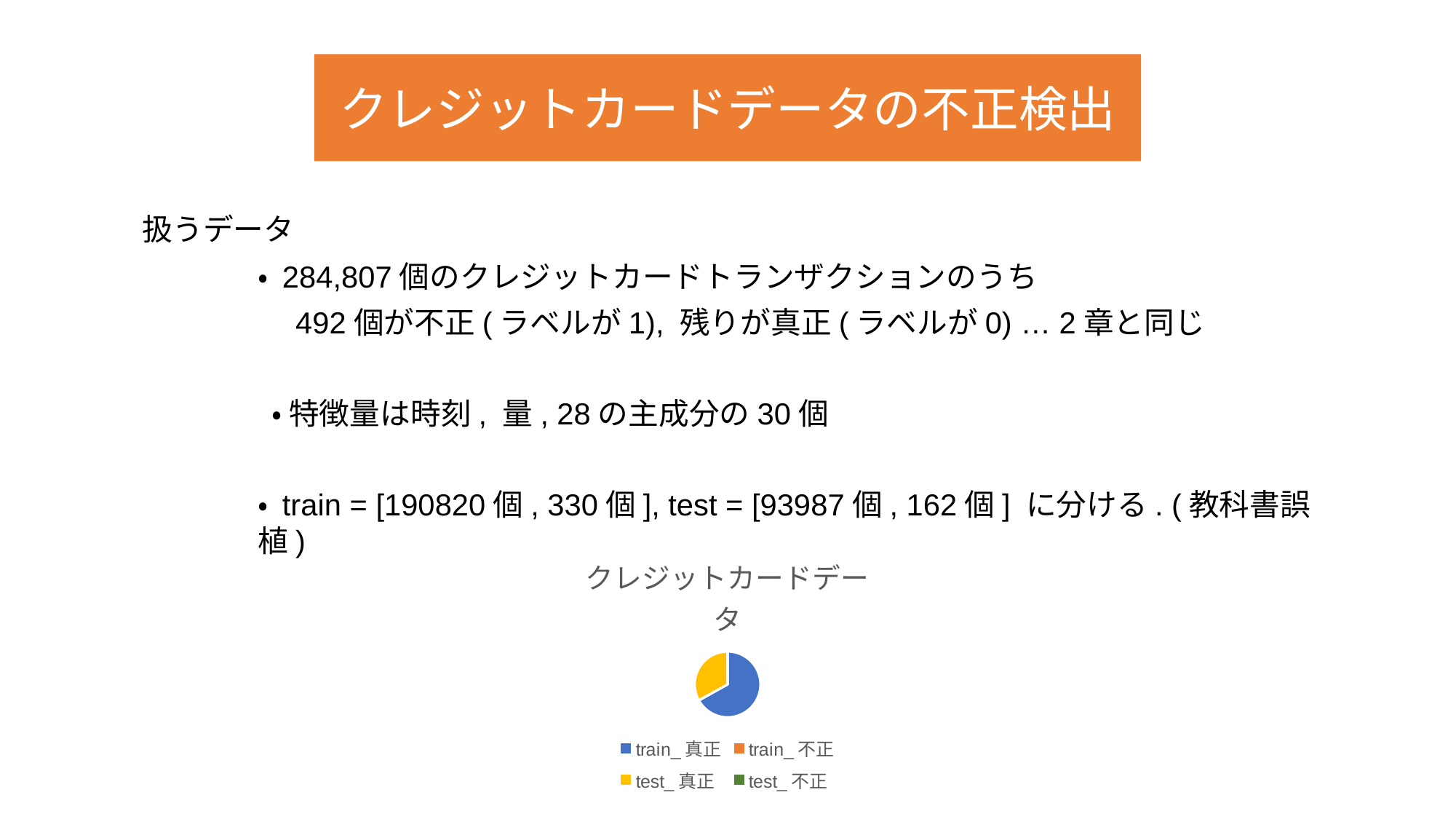

クレジットカードデータの不正検出
扱うデータ
・ 284,807個のクレジットカードトランザクションのうち
　492個が不正(ラベルが1), 残りが真正(ラベルが0) … 2章と同じ

 ・ 特徴量は時刻, 量, 28の主成分の30個

・ train = [190820個, 330個], test = [93987個, 162個] に分ける. (教科書誤植)

### Chart:

| Category | クレジットカードデータ |
|---|---|
| train_真正 | 190820.0 |
| train_不正 | 330.0 |
| test_真正 | 93987.0 |
| test_不正 | 192.0 |